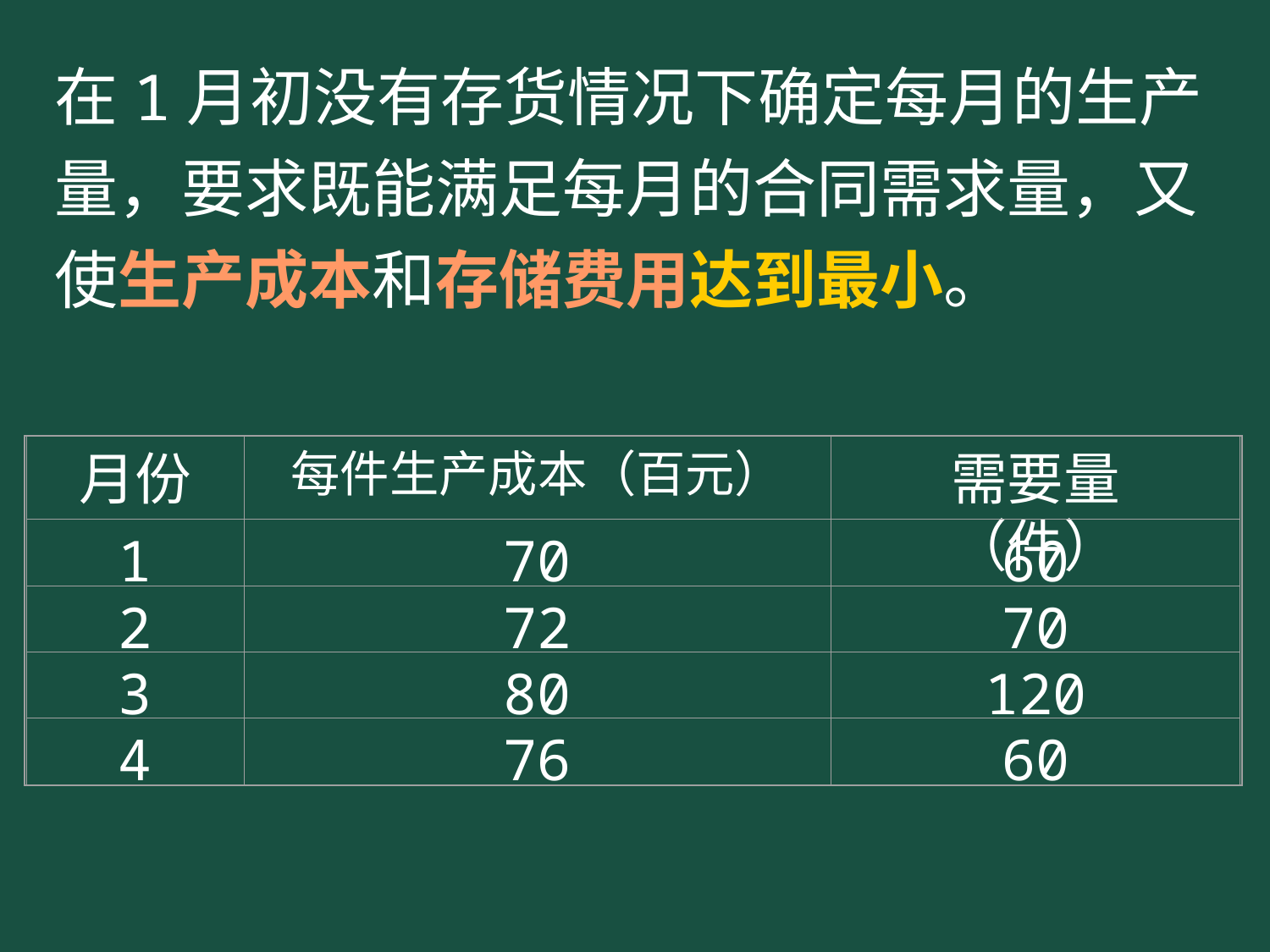

在1月初没有存货情况下确定每月的生产量，要求既能满足每月的合同需求量，又使生产成本和存储费用达到最小。

月份

每件生产成本（百元）

需要量（件）

1

70

60

2

72

70

3

80

120

4

76

60